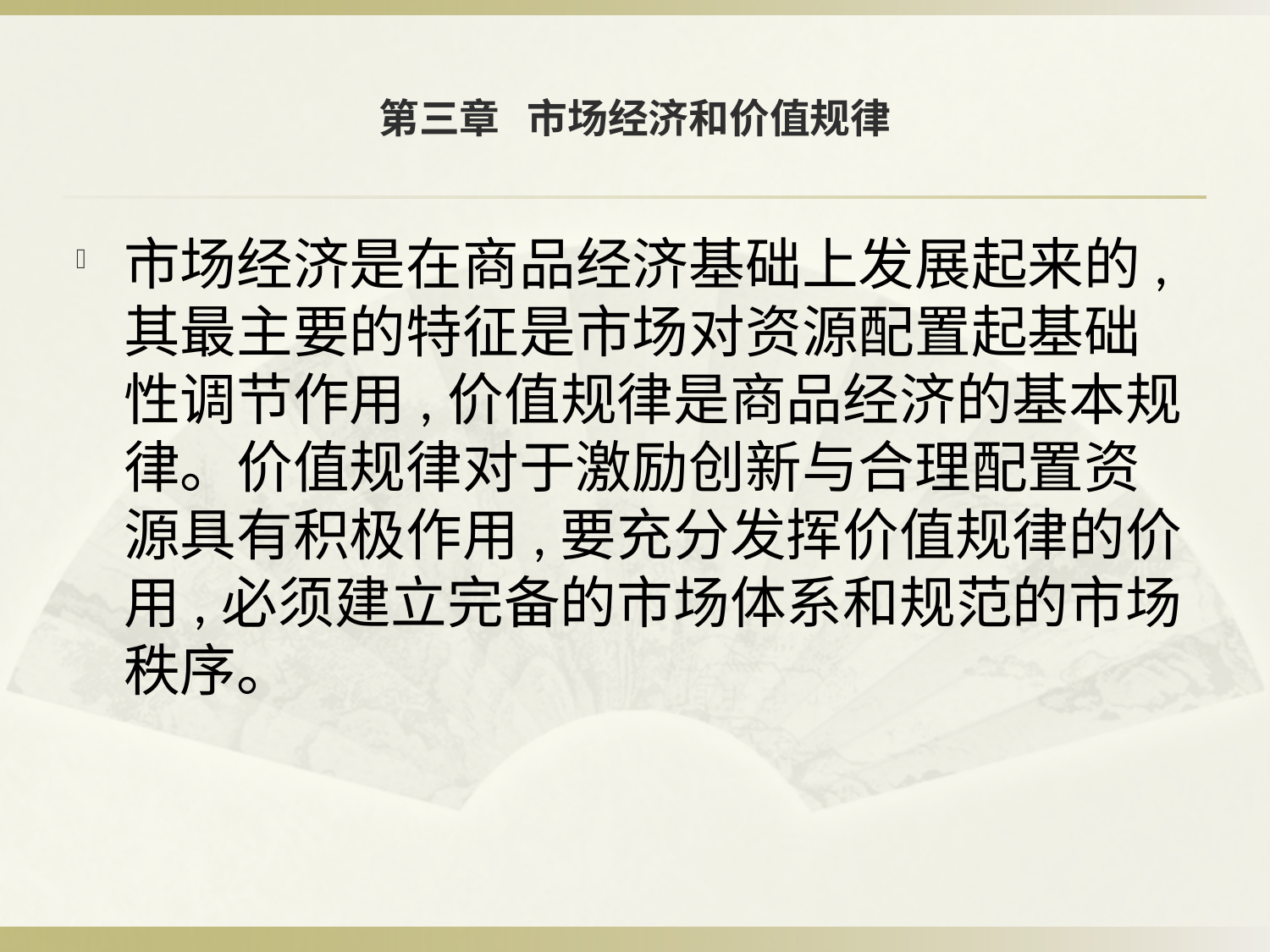

# 第三章   市场经济和价值规律
市场经济是在商品经济基础上发展起来的,其最主要的特征是市场对资源配置起基础性调节作用,价值规律是商品经济的基本规律。价值规律对于激励创新与合理配置资源具有积极作用,要充分发挥价值规律的价用,必须建立完备的市场体系和规范的市场秩序。